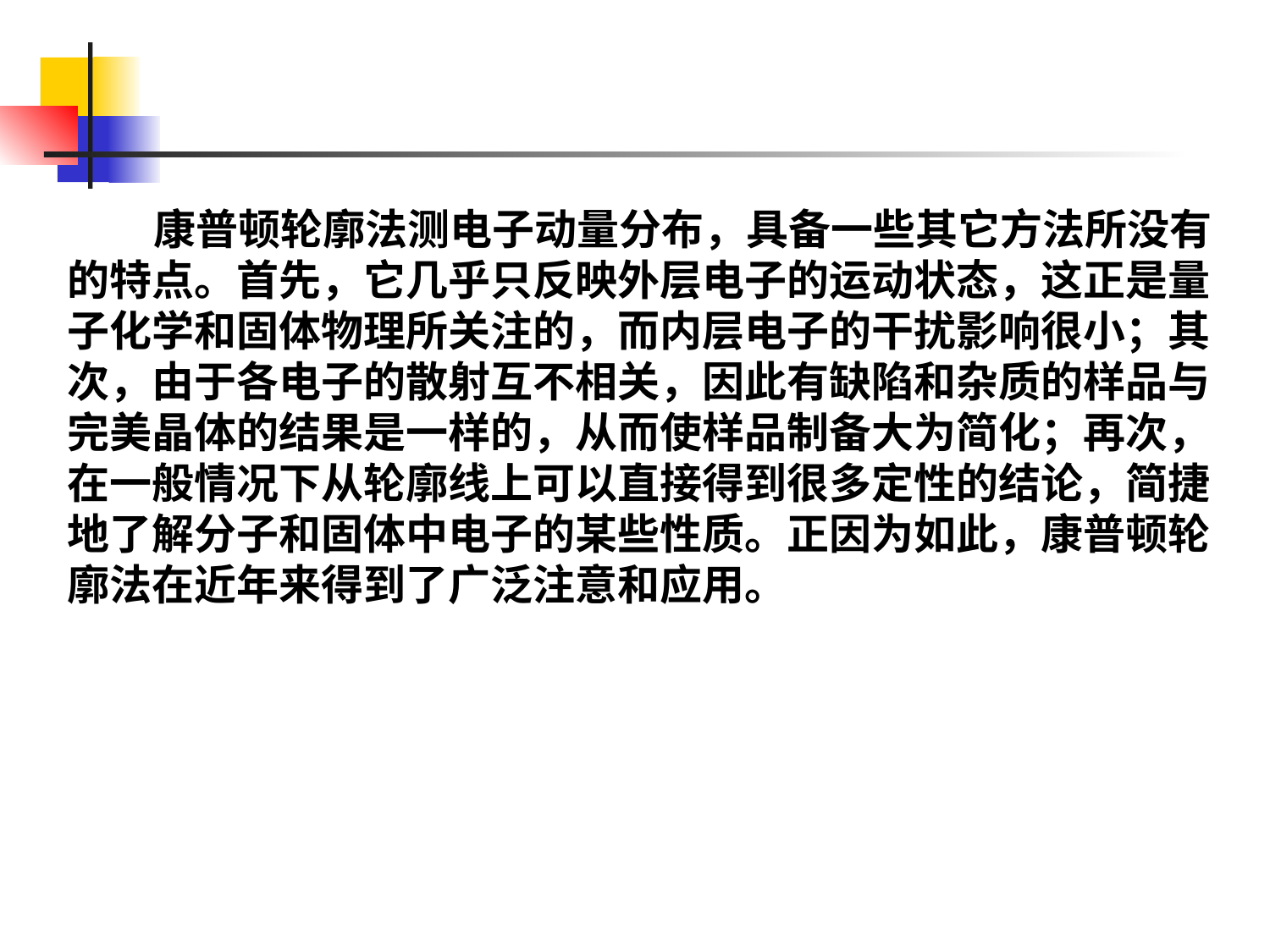

康普顿轮廓法测电子动量分布，具备一些其它方法所没有的特点。首先，它几乎只反映外层电子的运动状态，这正是量子化学和固体物理所关注的，而内层电子的干扰影响很小；其次，由于各电子的散射互不相关，因此有缺陷和杂质的样品与完美晶体的结果是一样的，从而使样品制备大为简化；再次，在一般情况下从轮廓线上可以直接得到很多定性的结论，简捷地了解分子和固体中电子的某些性质。正因为如此，康普顿轮廓法在近年来得到了广泛注意和应用。